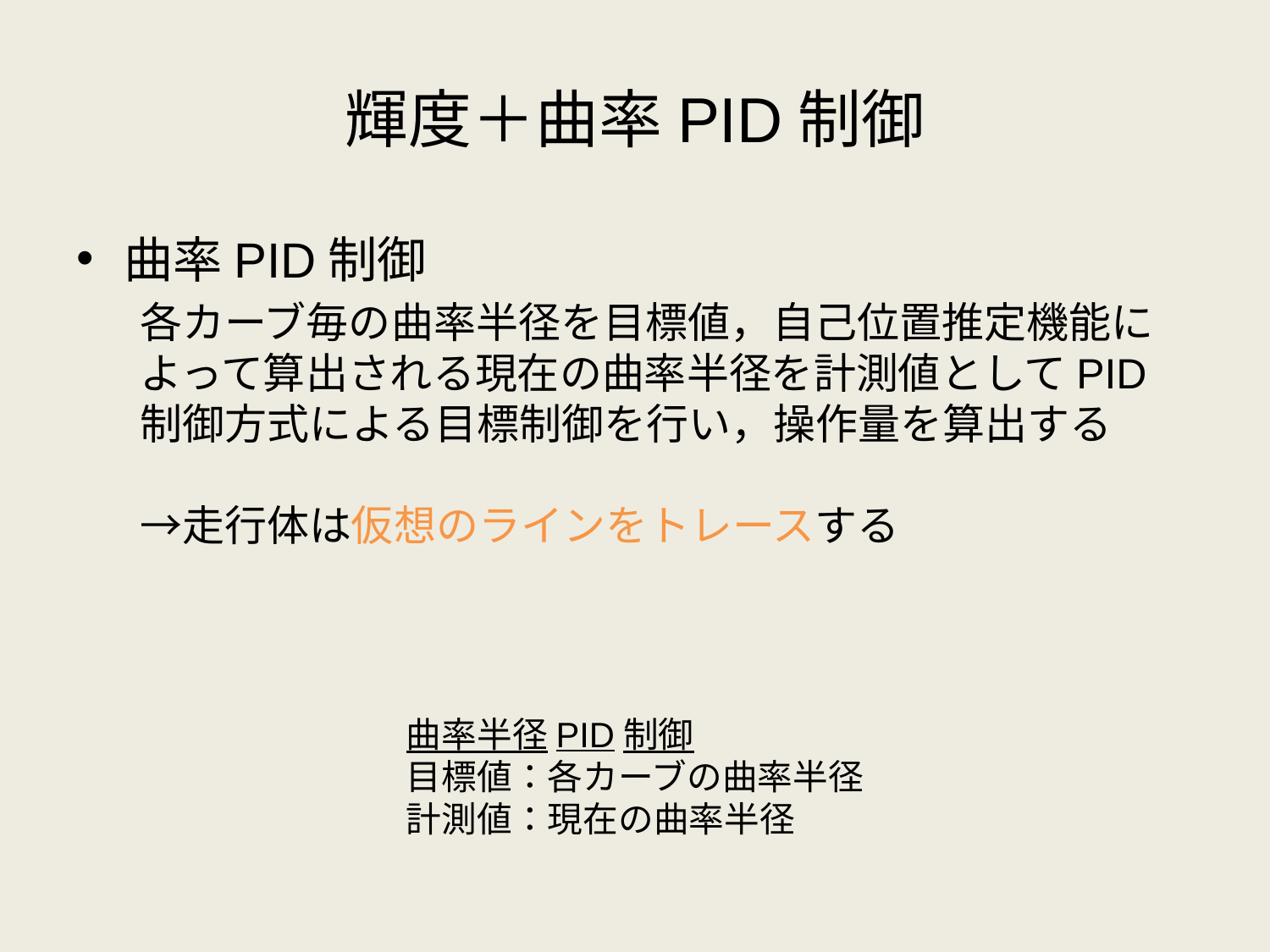

# 輝度＋曲率PID制御
曲率PID制御
各カーブ毎の曲率半径を目標値，自己位置推定機能によって算出される現在の曲率半径を計測値としてPID制御方式による目標制御を行い，操作量を算出する
→走行体は仮想のラインをトレースする
曲率半径PID制御
目標値：各カーブの曲率半径
計測値：現在の曲率半径